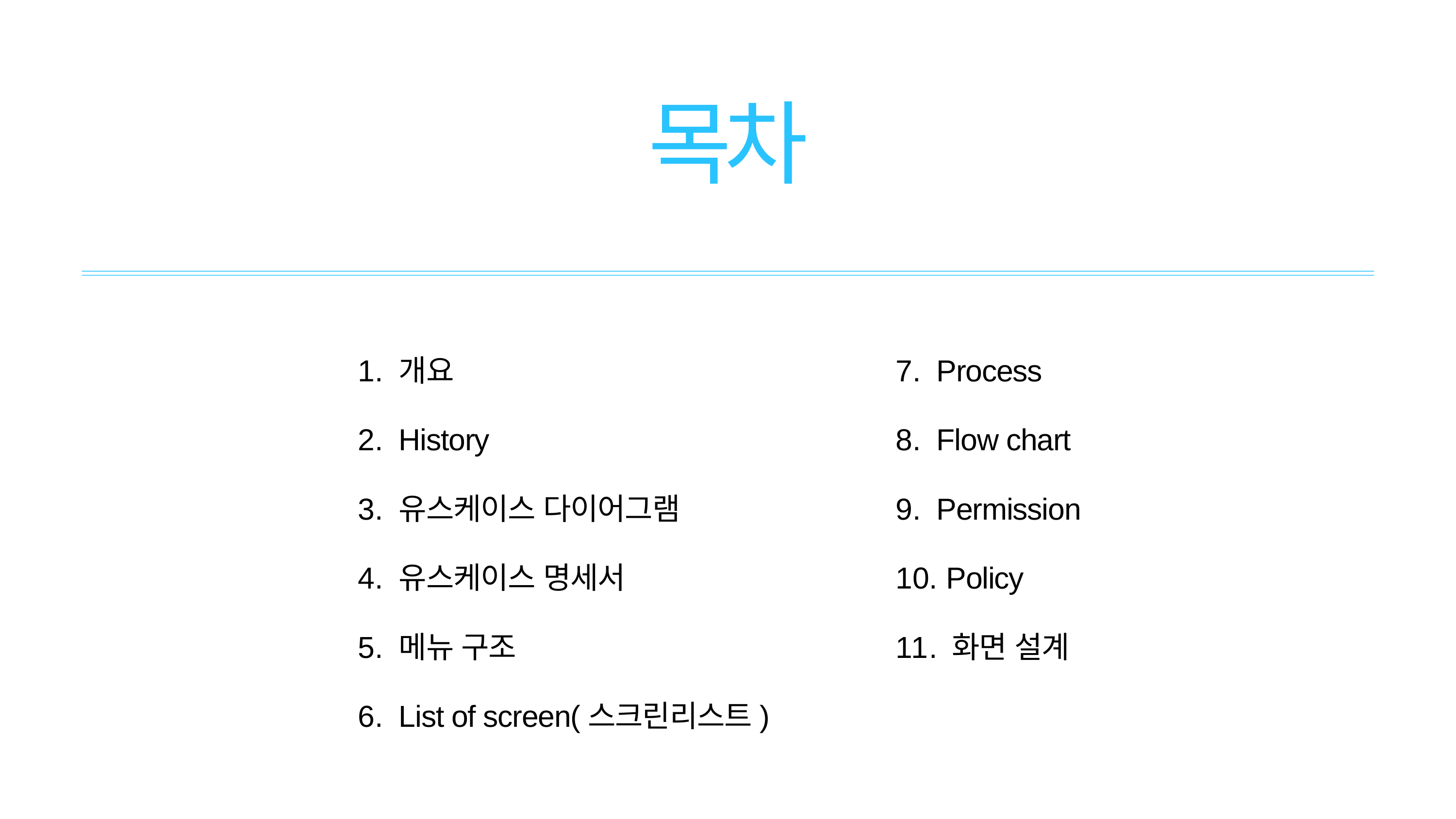

목차

개요
History
유스케이스 다이어그램
유스케이스 명세서
메뉴 구조
List of screen(스크린리스트)
Process
Flow chart
Permission
 Policy
 화면 설계